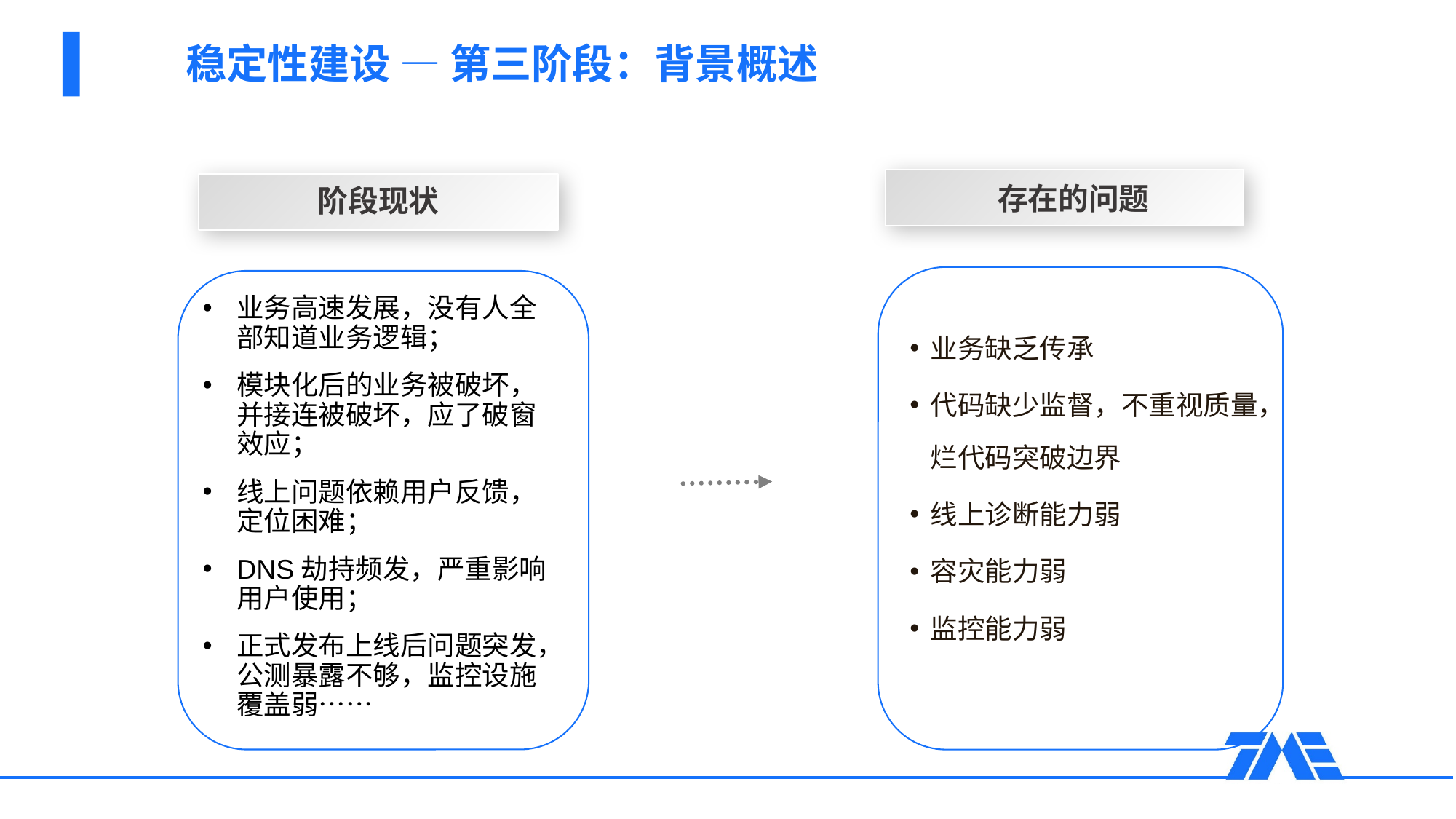

稳定性建设 — 第三阶段：背景概述

存在的问题
业务缺乏传承
代码缺少监督，不重视质量，烂代码突破边界
线上诊断能力弱
容灾能力弱
监控能力弱

阶段现状
业务高速发展，没有人全部知道业务逻辑；
模块化后的业务被破坏，并接连被破坏，应了破窗效应；
线上问题依赖用户反馈，定位困难；
DNS劫持频发，严重影响用户使用；
正式发布上线后问题突发，公测暴露不够，监控设施覆盖弱……

第一步